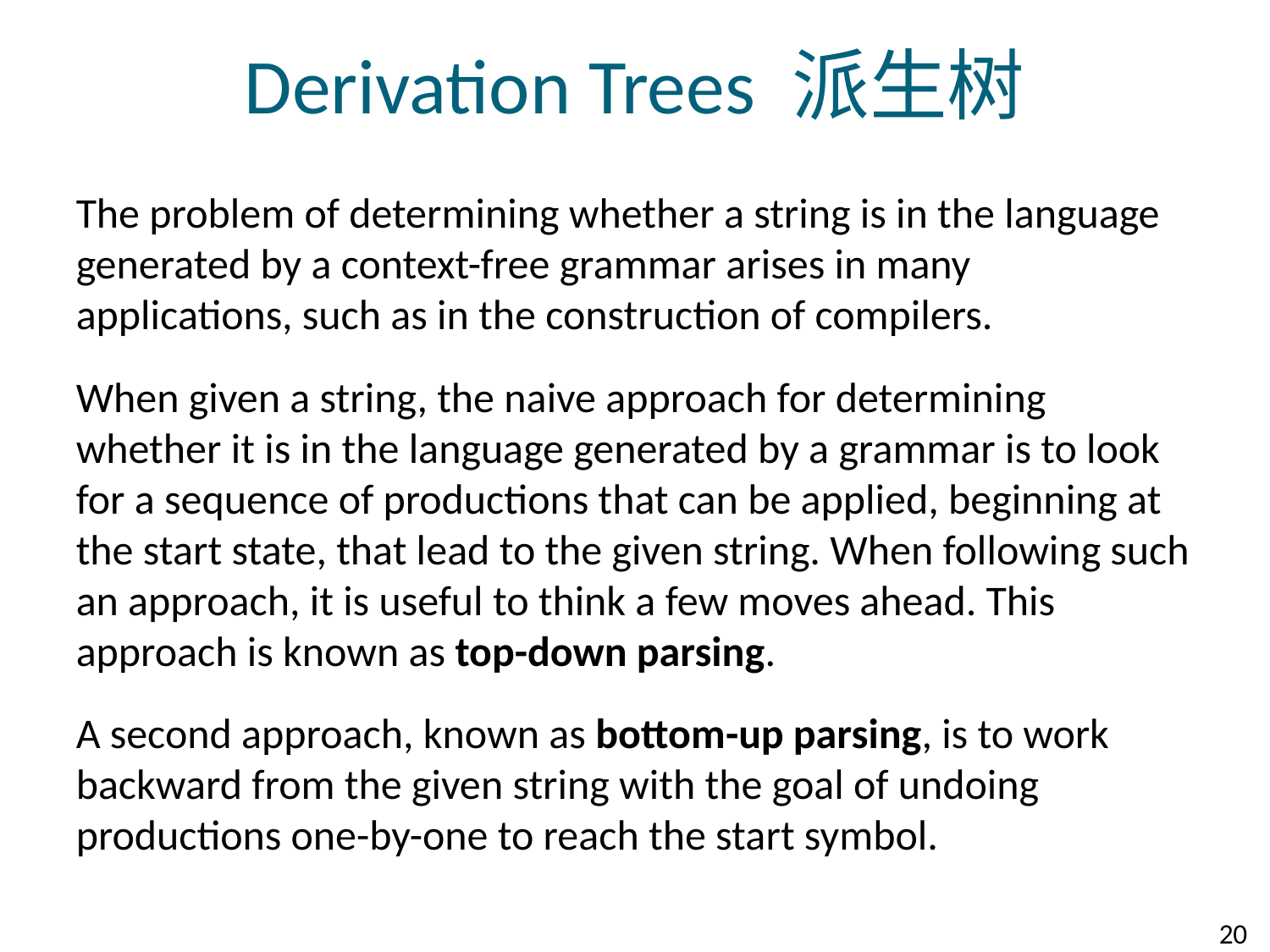

# Derivation Trees 派生树
The problem of determining whether a string is in the language generated by a context-free grammar arises in many applications, such as in the construction of compilers.
When given a string, the naive approach for determining whether it is in the language generated by a grammar is to look for a sequence of productions that can be applied, beginning at the start state, that lead to the given string. When following such an approach, it is useful to think a few moves ahead. This approach is known as top-down parsing.
A second approach, known as bottom-up parsing, is to work backward from the given string with the goal of undoing productions one-by-one to reach the start symbol.